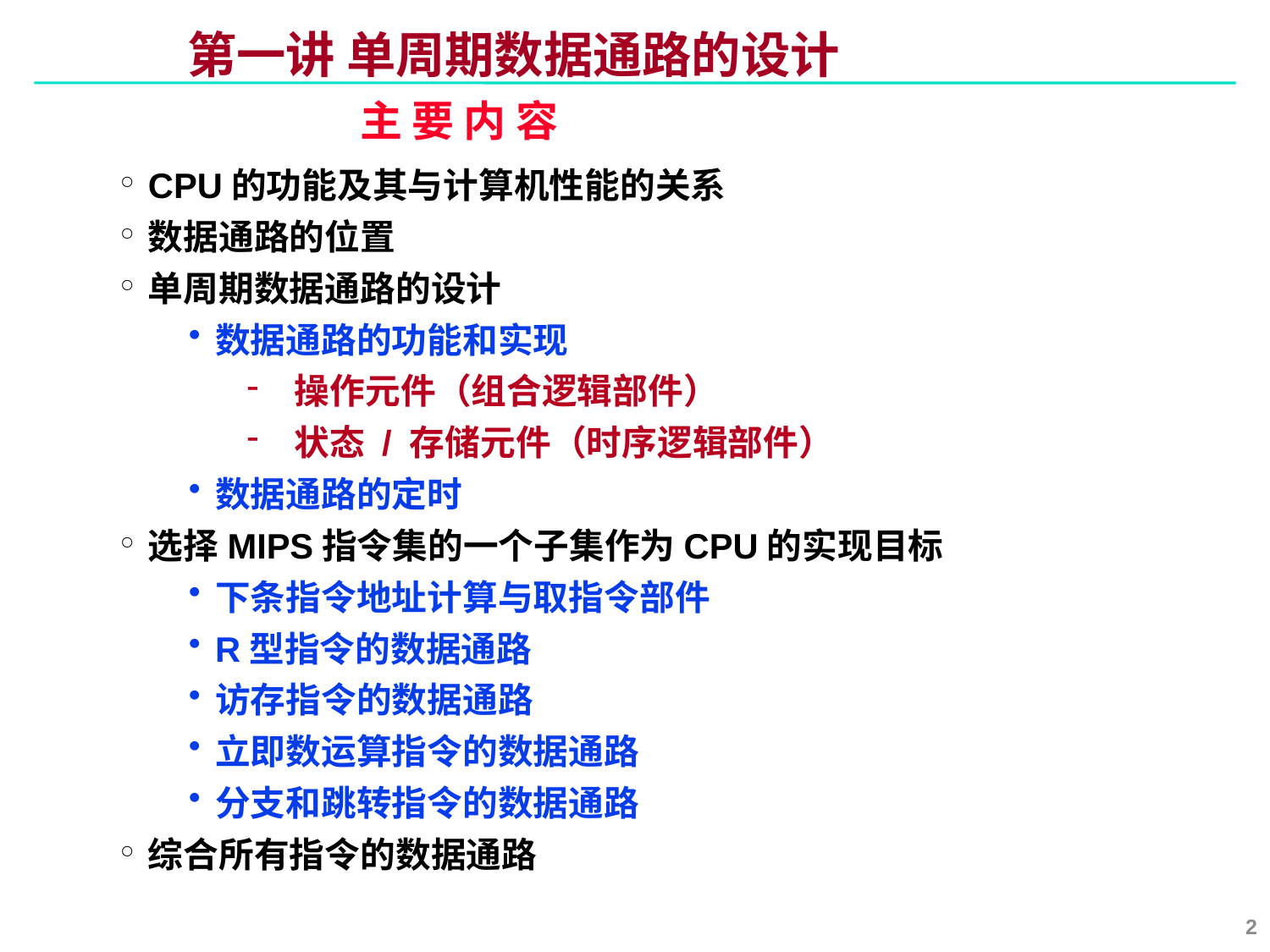

# 第一讲 单周期数据通路的设计
主 要 内 容
CPU的功能及其与计算机性能的关系
数据通路的位置
单周期数据通路的设计
数据通路的功能和实现
操作元件（组合逻辑部件）
状态 / 存储元件（时序逻辑部件）
数据通路的定时
选择MIPS指令集的一个子集作为CPU的实现目标
下条指令地址计算与取指令部件
R型指令的数据通路
访存指令的数据通路
立即数运算指令的数据通路
分支和跳转指令的数据通路
综合所有指令的数据通路
2